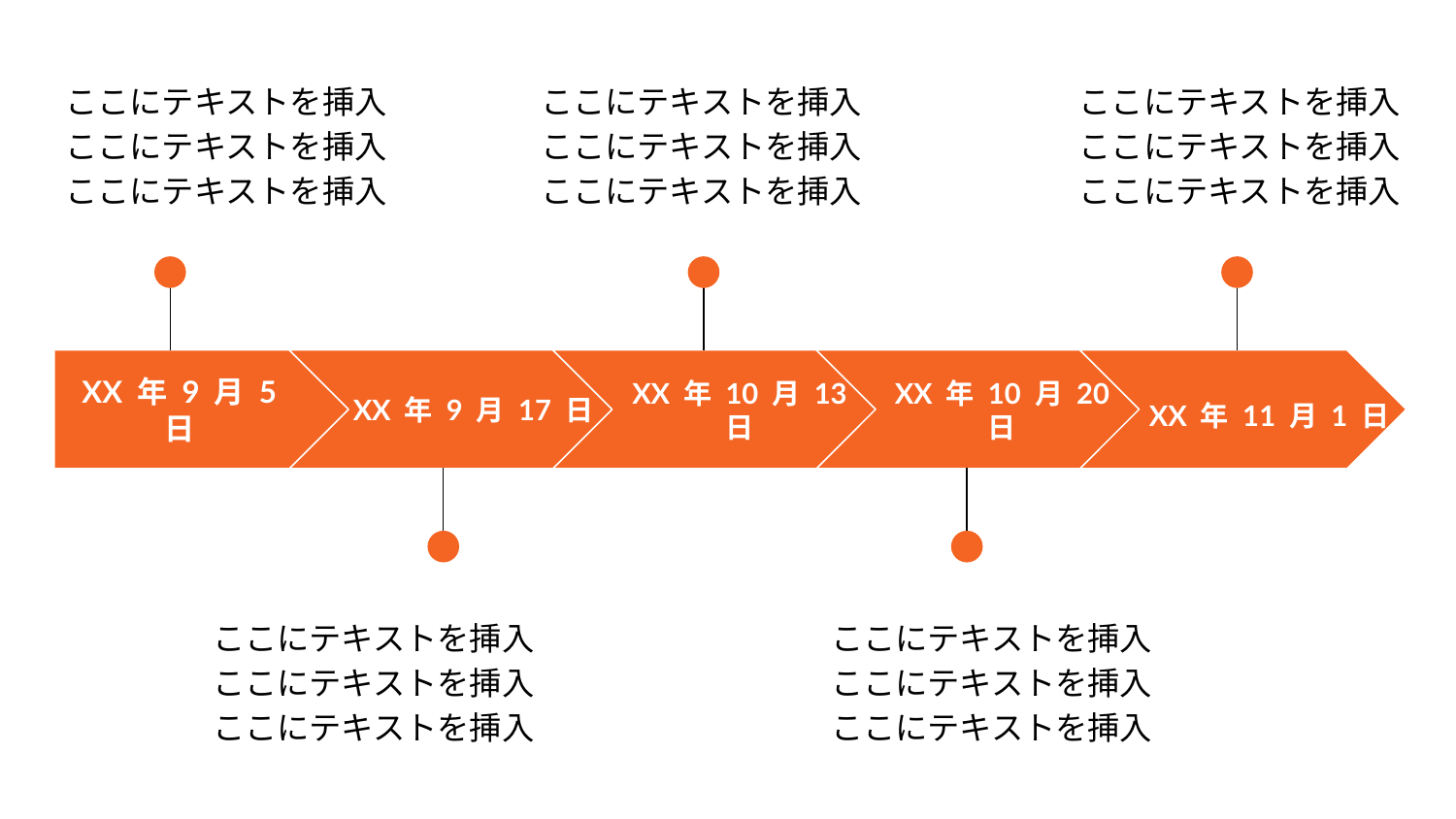

ここにテキストを挿入 ここにテキストを挿入 ここにテキストを挿入

ここにテキストを挿入 ここにテキストを挿入 ここにテキストを挿入

ここにテキストを挿入 ここにテキストを挿入 ここにテキストを挿入

XX 年 9 月 5 日
XX 年 9 月 17 日
XX 年 10 月 13 日
XX 年 10 月 20 日
XX 年 11 月 1 日

ここにテキストを挿入 ここにテキストを挿入 ここにテキストを挿入

ここにテキストを挿入 ここにテキストを挿入 ここにテキストを挿入